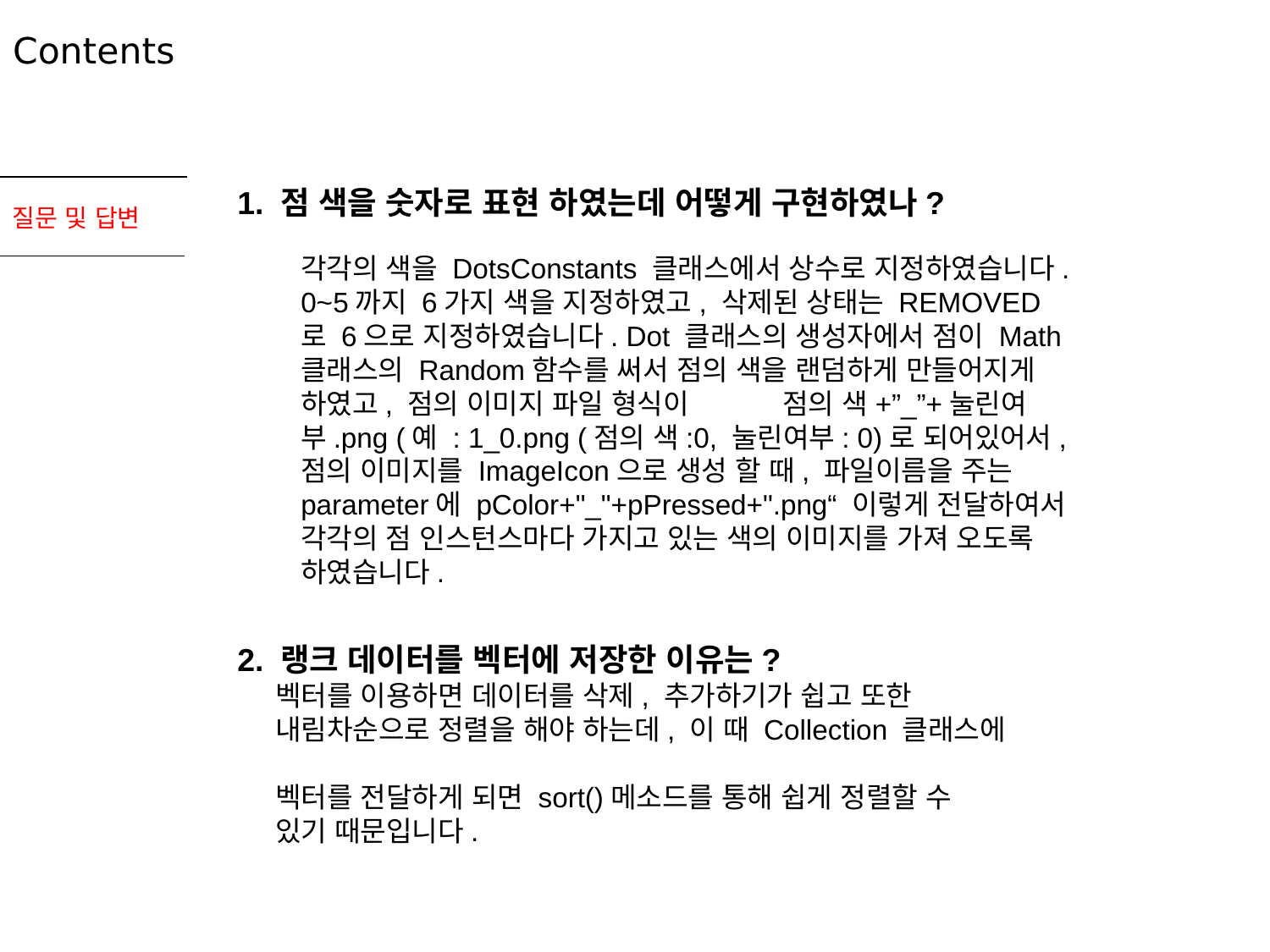

# Contents
1. 점 색을 숫자로 표현 하였는데 어떻게 구현하였나?

각각의 색을 DotsConstants 클래스에서 상수로 지정하였습니다. 0~5까지 6가지 색을 지정하였고, 삭제된 상태는 REMOVED로 6으로 지정하였습니다. Dot 클래스의 생성자에서 점이 Math클래스의 Random함수를 써서 점의 색을 랜덤하게 만들어지게 하였고, 점의 이미지 파일 형식이            점의 색+”_”+눌린여부.png (예 : 1_0.png (점의 색:0, 눌린여부: 0)로 되어있어서, 점의 이미지를 ImageIcon으로 생성 할 때, 파일이름을 주는 parameter에 pColor+"_"+pPressed+".png“ 이렇게 전달하여서 각각의 점 인스턴스마다 가지고 있는 색의 이미지를 가져 오도록 하였습니다.
질문 및 답변
2. 랭크 데이터를 벡터에 저장한 이유는?
    벡터를 이용하면 데이터를 삭제, 추가하기가 쉽고 또한
    내림차순으로 정렬을 해야 하는데, 이 때 Collection 클래스에
    벡터를 전달하게 되면 sort()메소드를 통해 쉽게 정렬할 수
    있기 때문입니다.